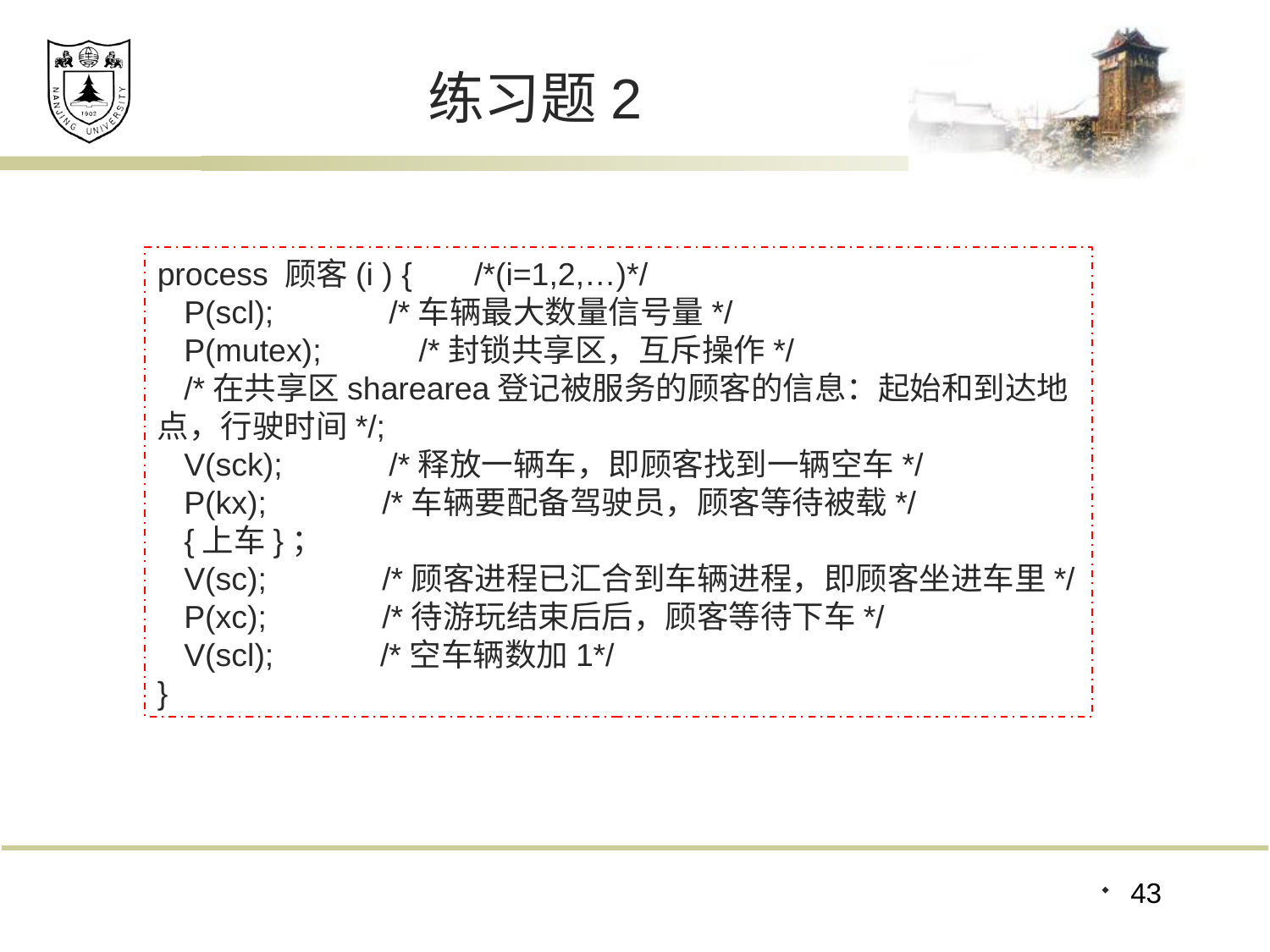

# 练习题2
process 顾客(i ) {       /*(i=1,2,…)*/
   P(scl);             /*车辆最大数量信号量*/
   P(mutex);           /*封锁共享区，互斥操作*/
   /*在共享区sharearea登记被服务的顾客的信息：起始和到达地点，行驶时间*/;
   V(sck);            /*释放一辆车，即顾客找到一辆空车*/
   P(kx);             /*车辆要配备驾驶员，顾客等待被载*/
   {上车}；
   V(sc);             /*顾客进程已汇合到车辆进程，即顾客坐进车里*/
   P(xc);             /*待游玩结束后后，顾客等待下车*/
   V(scl);            /*空车辆数加1*/
}
43